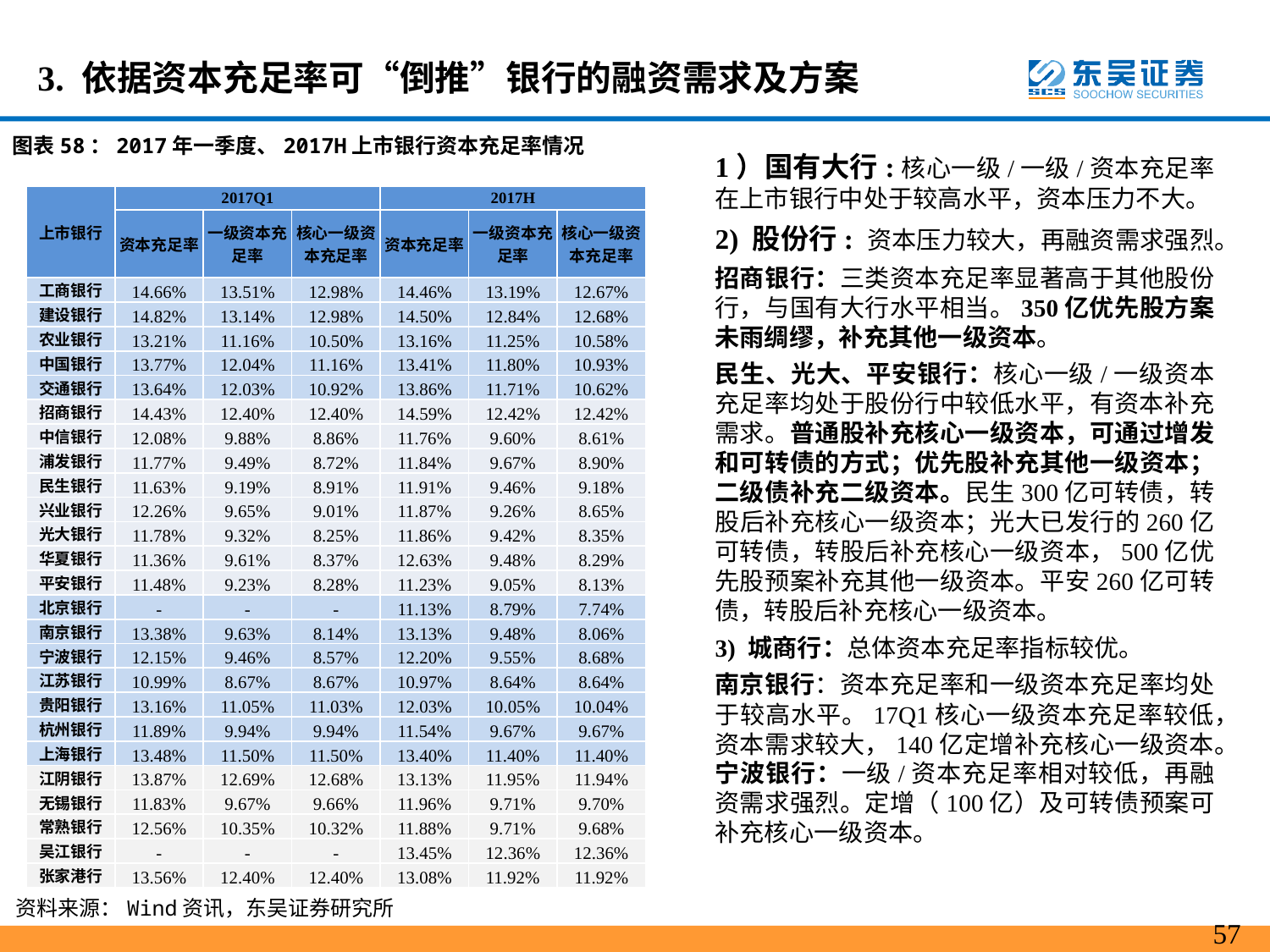

3. 依据资本充足率可“倒推”银行的融资需求及方案

图表58：2017年一季度、2017H上市银行资本充足率情况
1）国有大行:核心一级/一级/资本充足率在上市银行中处于较高水平，资本压力不大。
2) 股份行: 资本压力较大，再融资需求强烈。
招商银行：三类资本充足率显著高于其他股份行，与国有大行水平相当。350亿优先股方案未雨绸缪，补充其他一级资本。
民生、光大、平安银行：核心一级/一级资本充足率均处于股份行中较低水平，有资本补充需求。普通股补充核心一级资本，可通过增发和可转债的方式；优先股补充其他一级资本；二级债补充二级资本。民生300亿可转债，转股后补充核心一级资本；光大已发行的260亿可转债，转股后补充核心一级资本，500亿优先股预案补充其他一级资本。平安260亿可转债，转股后补充核心一级资本。
3) 城商行：总体资本充足率指标较优。
南京银行：资本充足率和一级资本充足率均处于较高水平。17Q1核心一级资本充足率较低，资本需求较大，140亿定增补充核心一级资本。宁波银行：一级/资本充足率相对较低，再融资需求强烈。定增（100亿）及可转债预案可补充核心一级资本。
| 上市银行 | 2017Q1 |  |  | 2017H |  |  |
| --- | --- | --- | --- | --- | --- | --- |
|  | 资本充足率 | 一级资本充足率 | 核心一级资本充足率 | 资本充足率 | 一级资本充足率 | 核心一级资本充足率 |
| 工商银行 | 14.66% | 13.51% | 12.98% | 14.46% | 13.19% | 12.67% |
| 建设银行 | 14.82% | 13.14% | 12.98% | 14.50% | 12.84% | 12.68% |
| 农业银行 | 13.21% | 11.16% | 10.50% | 13.16% | 11.25% | 10.58% |
| 中国银行 | 13.77% | 12.04% | 11.16% | 13.41% | 11.80% | 10.93% |
| 交通银行 | 13.64% | 12.03% | 10.92% | 13.86% | 11.71% | 10.62% |
| 招商银行 | 14.43% | 12.40% | 12.40% | 14.59% | 12.42% | 12.42% |
| 中信银行 | 12.08% | 9.88% | 8.86% | 11.76% | 9.60% | 8.61% |
| 浦发银行 | 11.77% | 9.49% | 8.72% | 11.84% | 9.67% | 8.90% |
| 民生银行 | 11.63% | 9.19% | 8.91% | 11.91% | 9.46% | 9.18% |
| 兴业银行 | 12.26% | 9.65% | 9.01% | 11.87% | 9.26% | 8.65% |
| 光大银行 | 11.78% | 9.32% | 8.25% | 11.86% | 9.42% | 8.35% |
| 华夏银行 | 11.36% | 9.61% | 8.37% | 12.63% | 9.48% | 8.29% |
| 平安银行 | 11.48% | 9.23% | 8.28% | 11.23% | 9.05% | 8.13% |
| 北京银行 | - | - | - | 11.13% | 8.79% | 7.74% |
| 南京银行 | 13.38% | 9.63% | 8.14% | 13.13% | 9.48% | 8.06% |
| 宁波银行 | 12.15% | 9.46% | 8.57% | 12.20% | 9.55% | 8.68% |
| 江苏银行 | 10.99% | 8.67% | 8.67% | 10.97% | 8.64% | 8.64% |
| 贵阳银行 | 13.16% | 11.05% | 11.03% | 12.03% | 10.05% | 10.04% |
| 杭州银行 | 11.89% | 9.94% | 9.94% | 11.54% | 9.67% | 9.67% |
| 上海银行 | 13.48% | 11.50% | 11.50% | 13.40% | 11.40% | 11.40% |
| 江阴银行 | 13.87% | 12.69% | 12.68% | 13.13% | 11.95% | 11.94% |
| 无锡银行 | 11.83% | 9.67% | 9.66% | 11.96% | 9.71% | 9.70% |
| 常熟银行 | 12.56% | 10.35% | 10.32% | 11.88% | 9.71% | 9.68% |
| 吴江银行 | - | - | - | 13.45% | 12.36% | 12.36% |
| 张家港行 | 13.56% | 12.40% | 12.40% | 13.08% | 11.92% | 11.92% |
资料来源：Wind资讯，东吴证券研究所
57